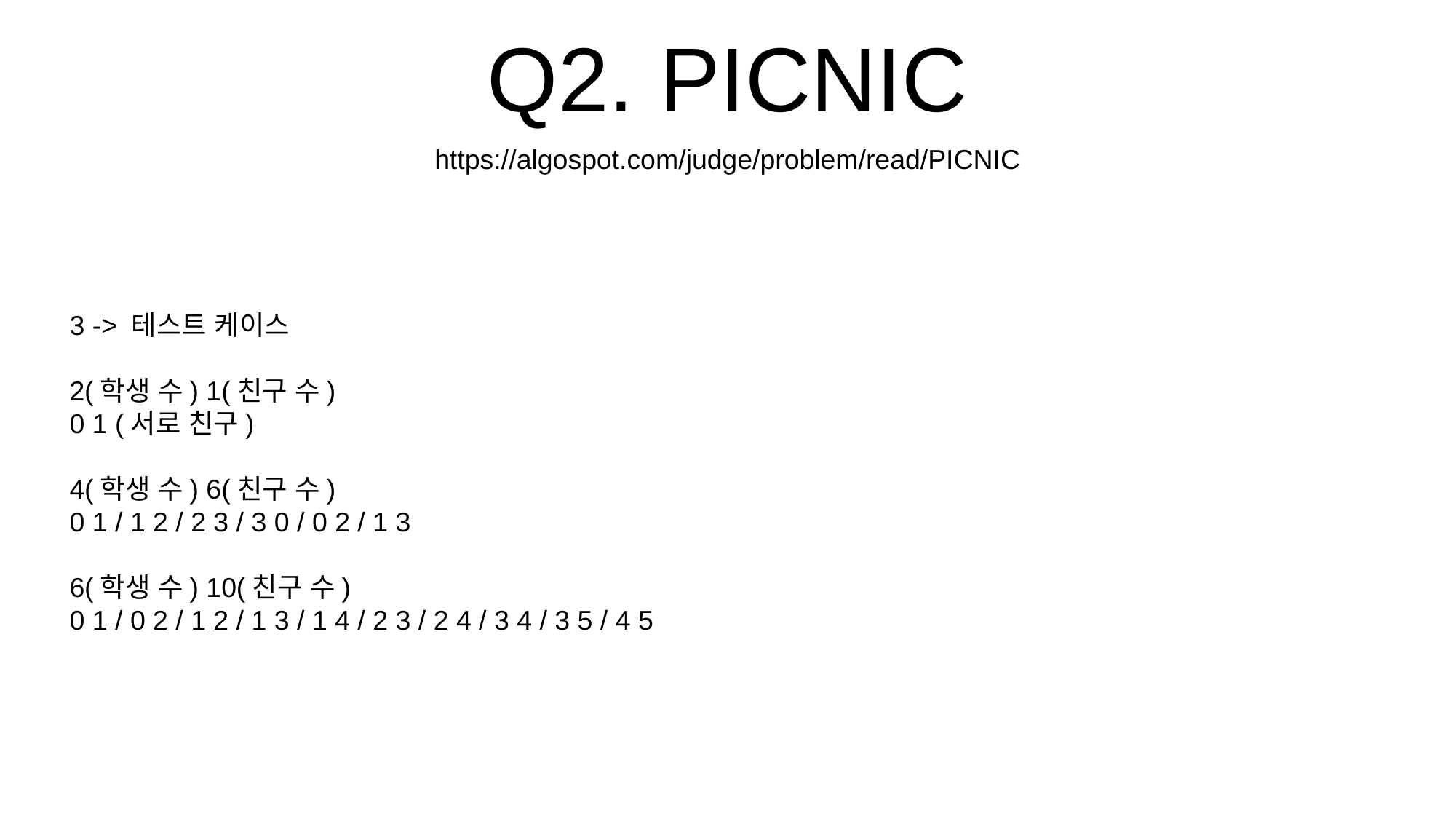

# Q2. PICNIC
https://algospot.com/judge/problem/read/PICNIC
3 -> 테스트 케이스

2(학생 수) 1(친구 수)
0 1 (서로 친구)

4(학생 수) 6(친구 수)
0 1 / 1 2 / 2 3 / 3 0 / 0 2 / 1 3

6(학생 수) 10(친구 수)
0 1 / 0 2 / 1 2 / 1 3 / 1 4 / 2 3 / 2 4 / 3 4 / 3 5 / 4 5